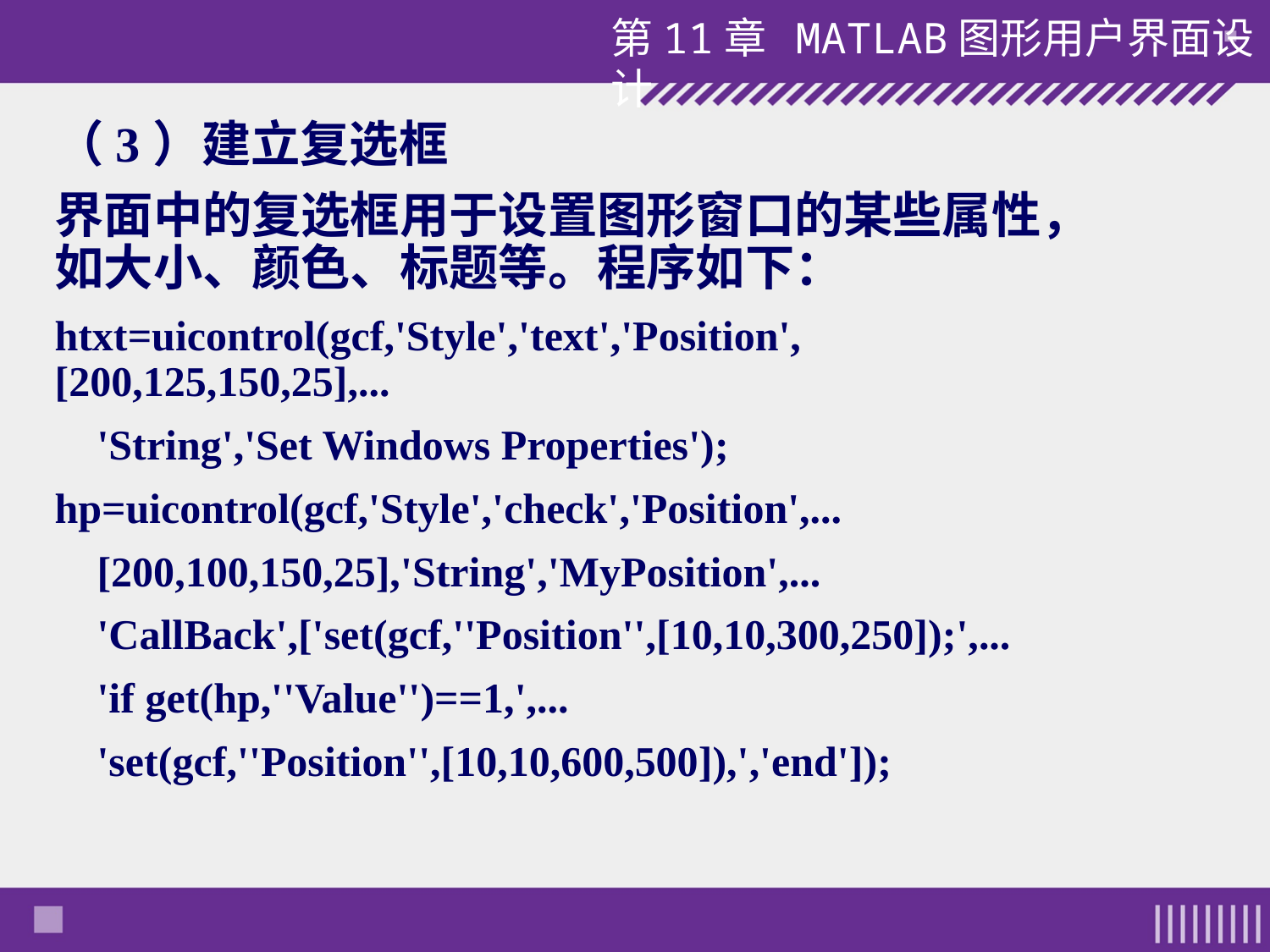

（3）建立复选框
界面中的复选框用于设置图形窗口的某些属性，如大小、颜色、标题等。程序如下：
htxt=uicontrol(gcf,'Style','text','Position',[200,125,150,25],...
    'String','Set Windows Properties');
hp=uicontrol(gcf,'Style','check','Position',...
    [200,100,150,25],'String','MyPosition',...
    'CallBack',['set(gcf,''Position'',[10,10,300,250]);',...
    'if get(hp,''Value'')==1,',...
    'set(gcf,''Position'',[10,10,600,500]),','end']);